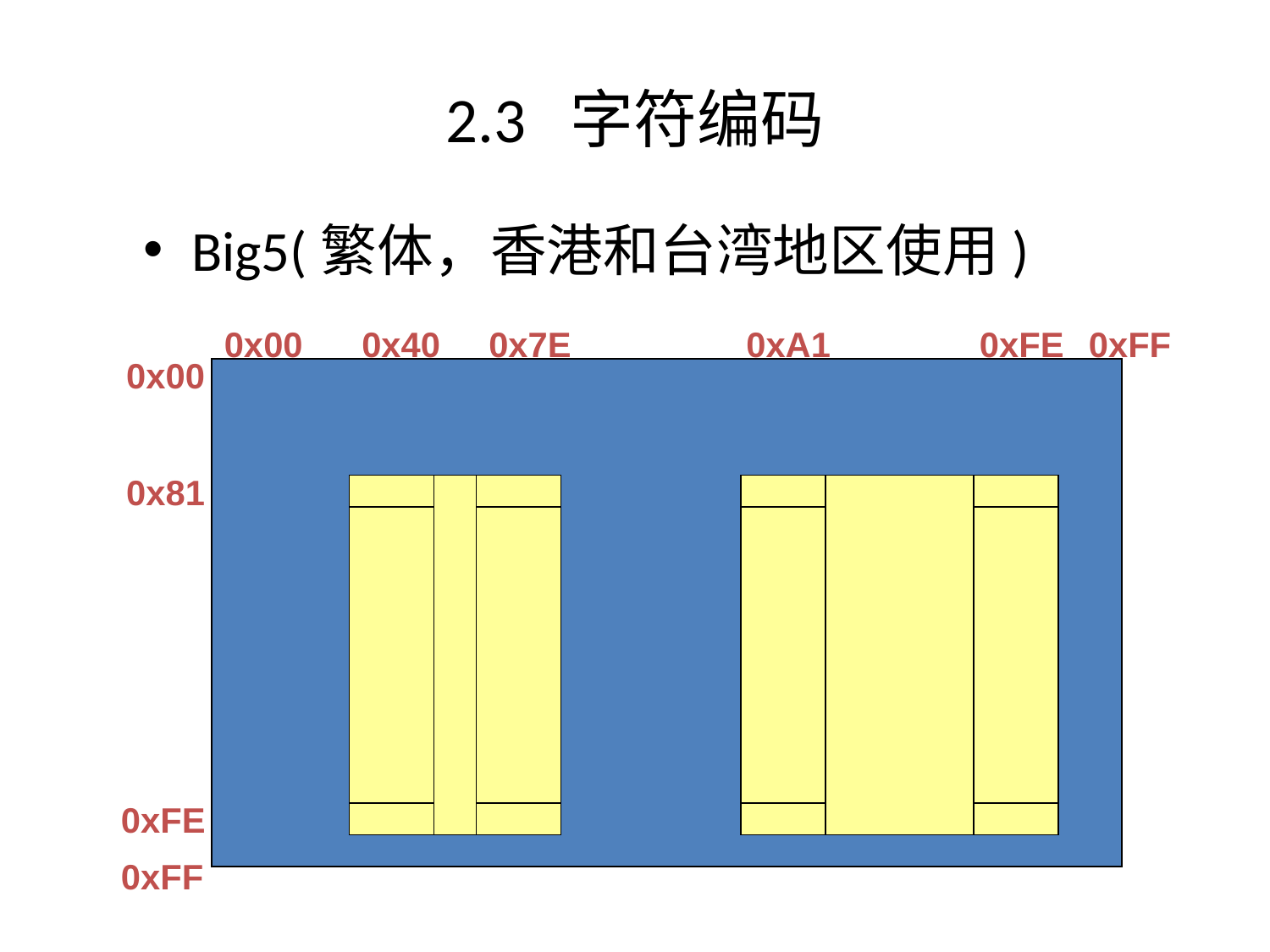

# 2.3  字符编码
Big5(繁体，香港和台湾地区使用)
0x00
0x40
0x7E
0xA1
0xFE
0xFF
0x00

0x81

0xFE

0xFF